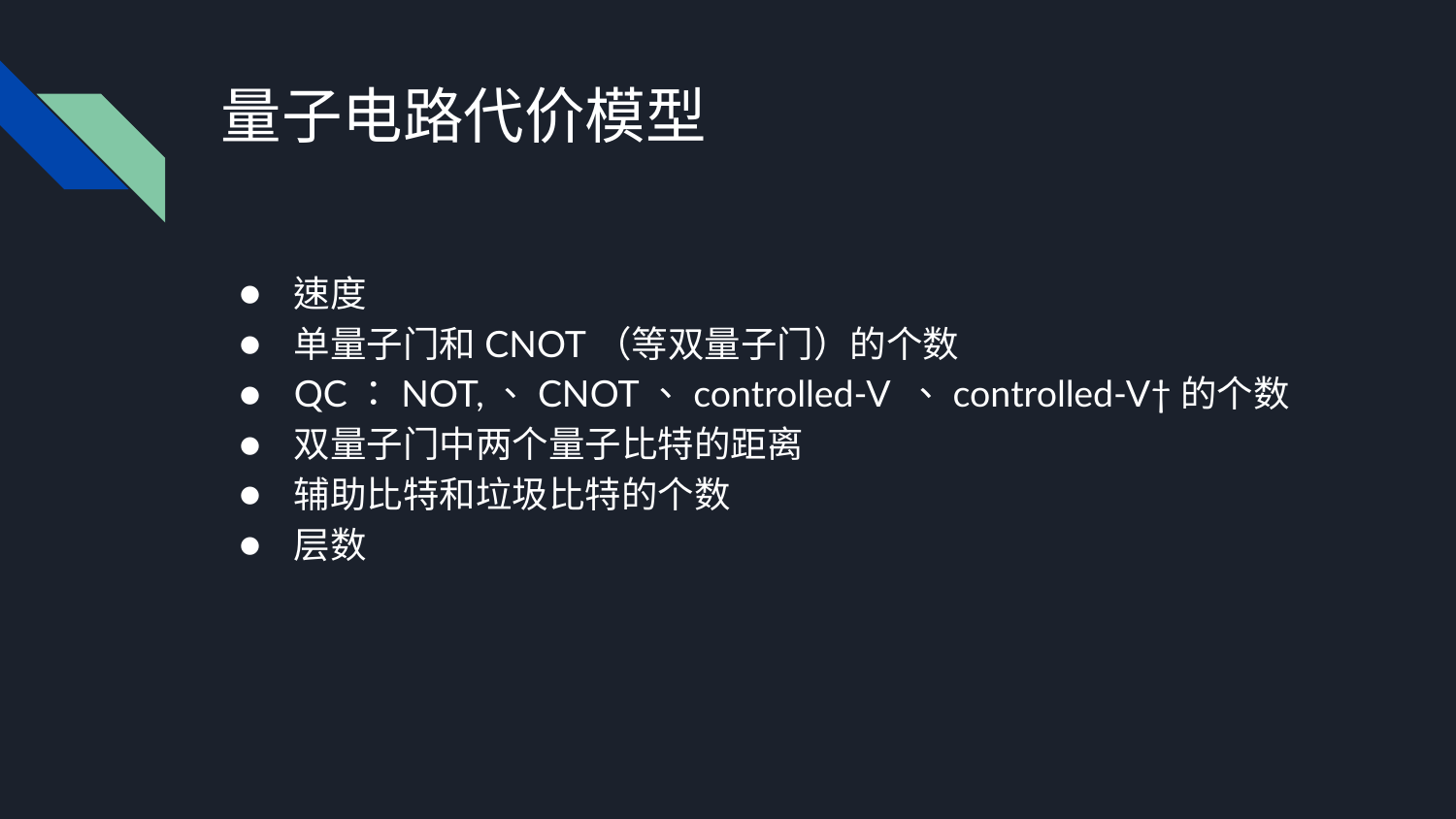

# 量子电路代价模型
速度
单量子门和CNOT（等双量子门）的个数
QC：NOT,、CNOT、controlled-V 、controlled-V†的个数
双量子门中两个量子比特的距离
辅助比特和垃圾比特的个数
层数